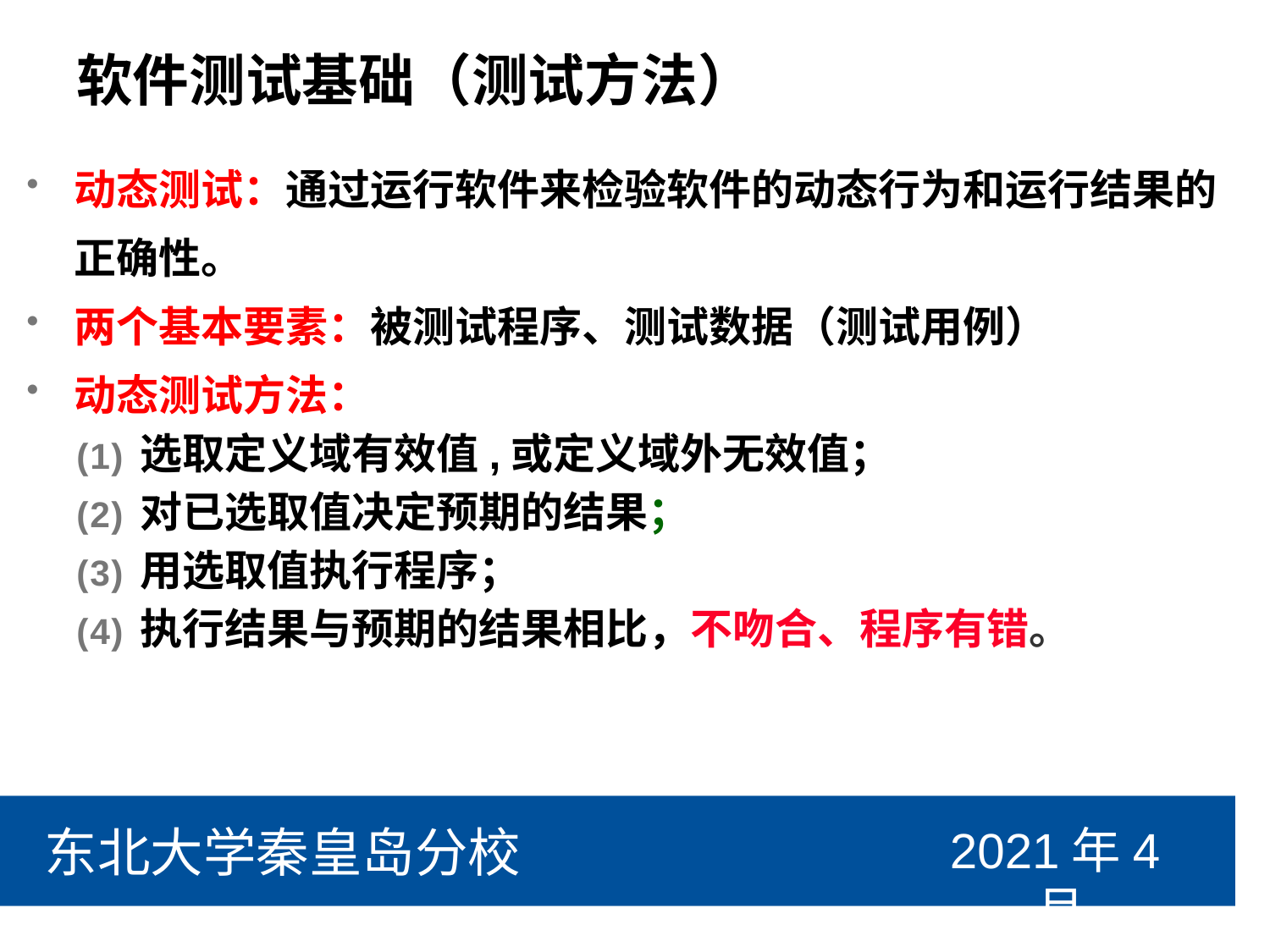

# 软件测试基础（测试方法）
动态测试：通过运行软件来检验软件的动态行为和运行结果的正确性。
两个基本要素：被测试程序、测试数据（测试用例）
动态测试方法：
选取定义域有效值,或定义域外无效值；
对已选取值决定预期的结果；
用选取值执行程序；
执行结果与预期的结果相比，不吻合、程序有错。